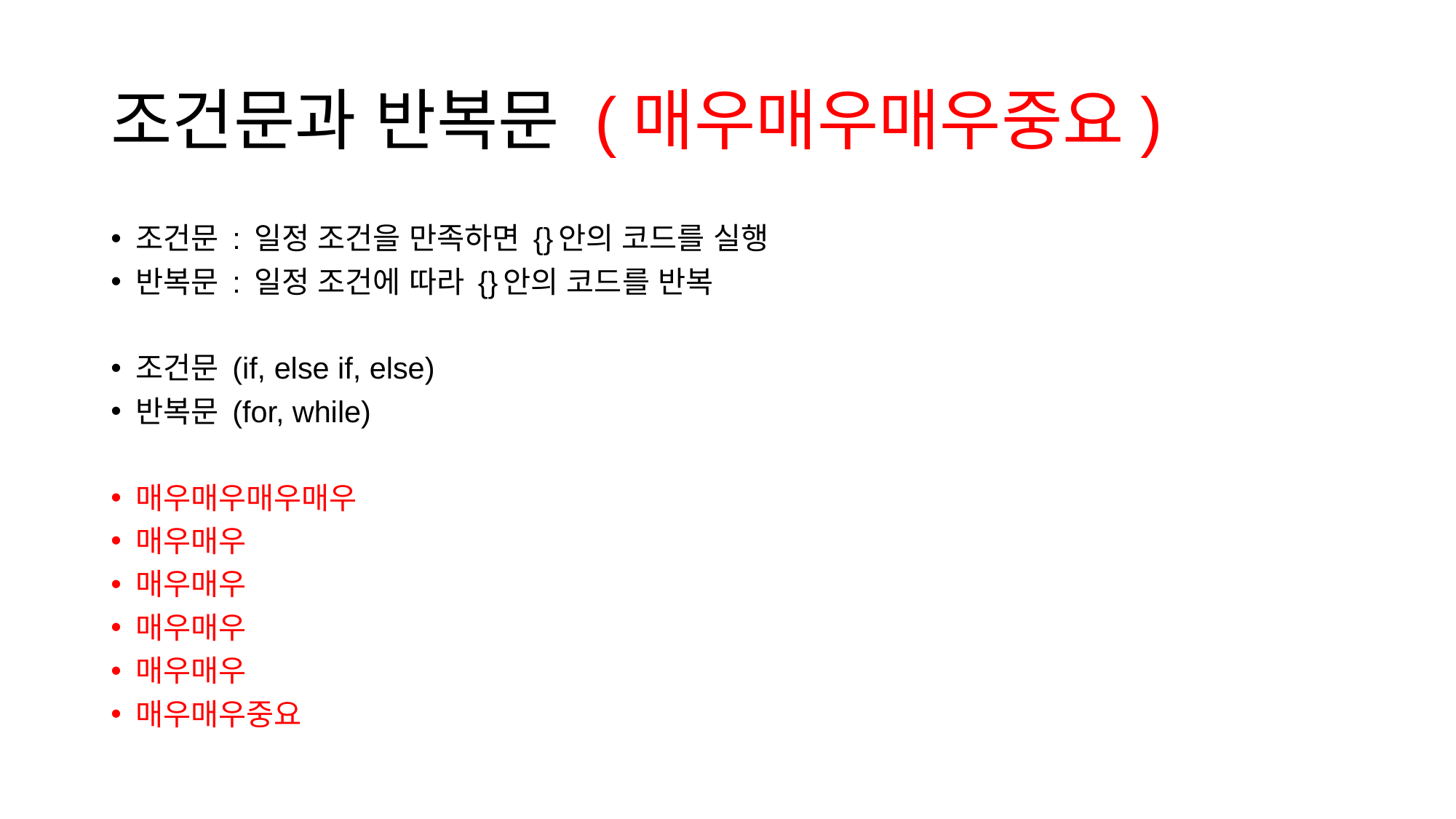

# 조건문과 반복문 (매우매우매우중요)
조건문 : 일정 조건을 만족하면 {}안의 코드를 실행
반복문 : 일정 조건에 따라 {}안의 코드를 반복

조건문 (if, else if, else)
반복문 (for, while)

매우매우매우매우
매우매우
매우매우
매우매우
매우매우
매우매우중요